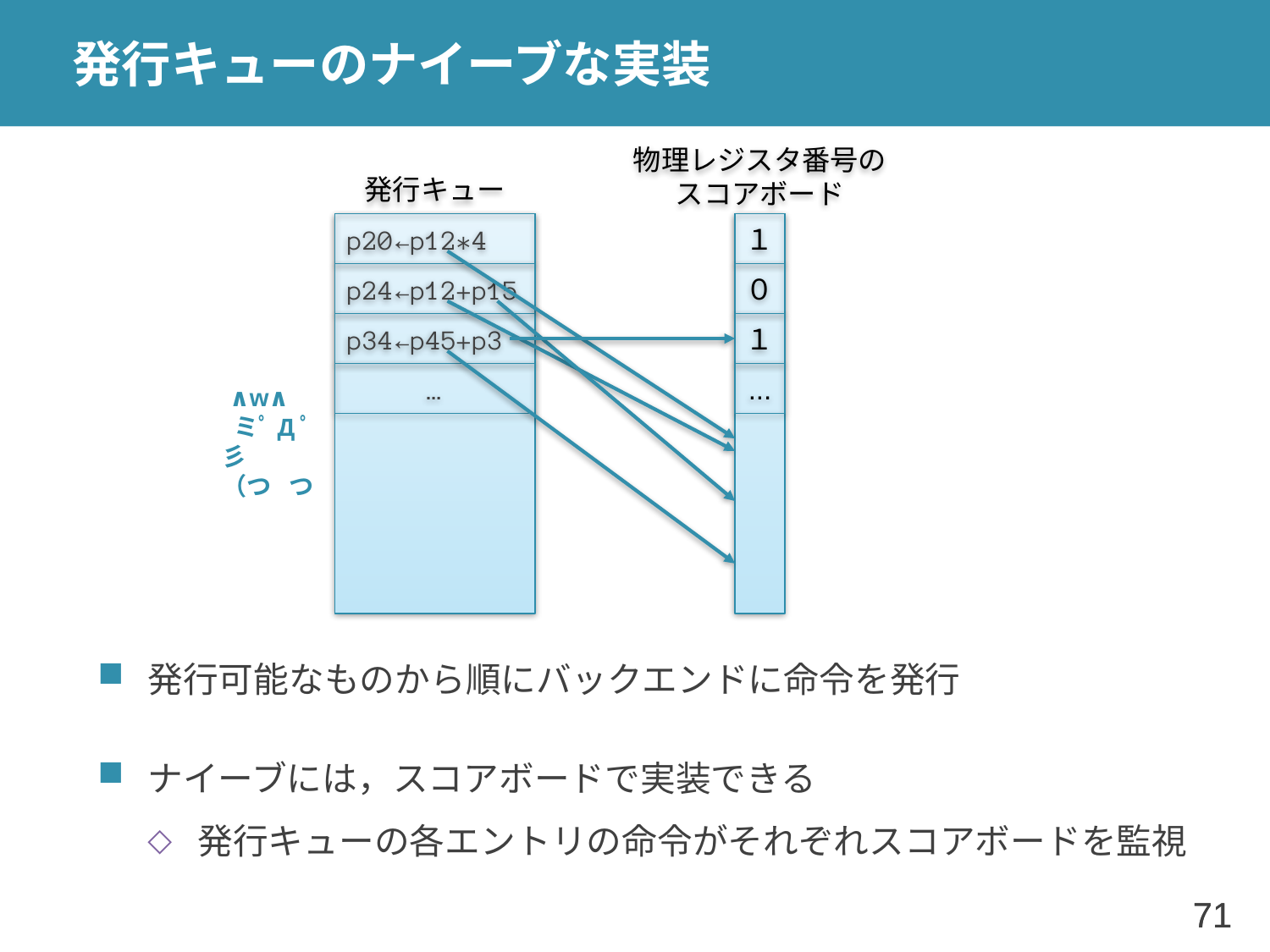

# 発行キューのナイーブな実装
物理レジスタ番号の
スコアボード
発行キュー

p20←p12*4
１
p24←p12+p15
０
p34←p45+p3
１
…
...
 ∧w∧
 ミﾟДﾟ彡
（つ   つ
発行可能なものから順にバックエンドに命令を発行
ナイーブには，スコアボードで実装できる
発行キューの各エントリの命令がそれぞれスコアボードを監視